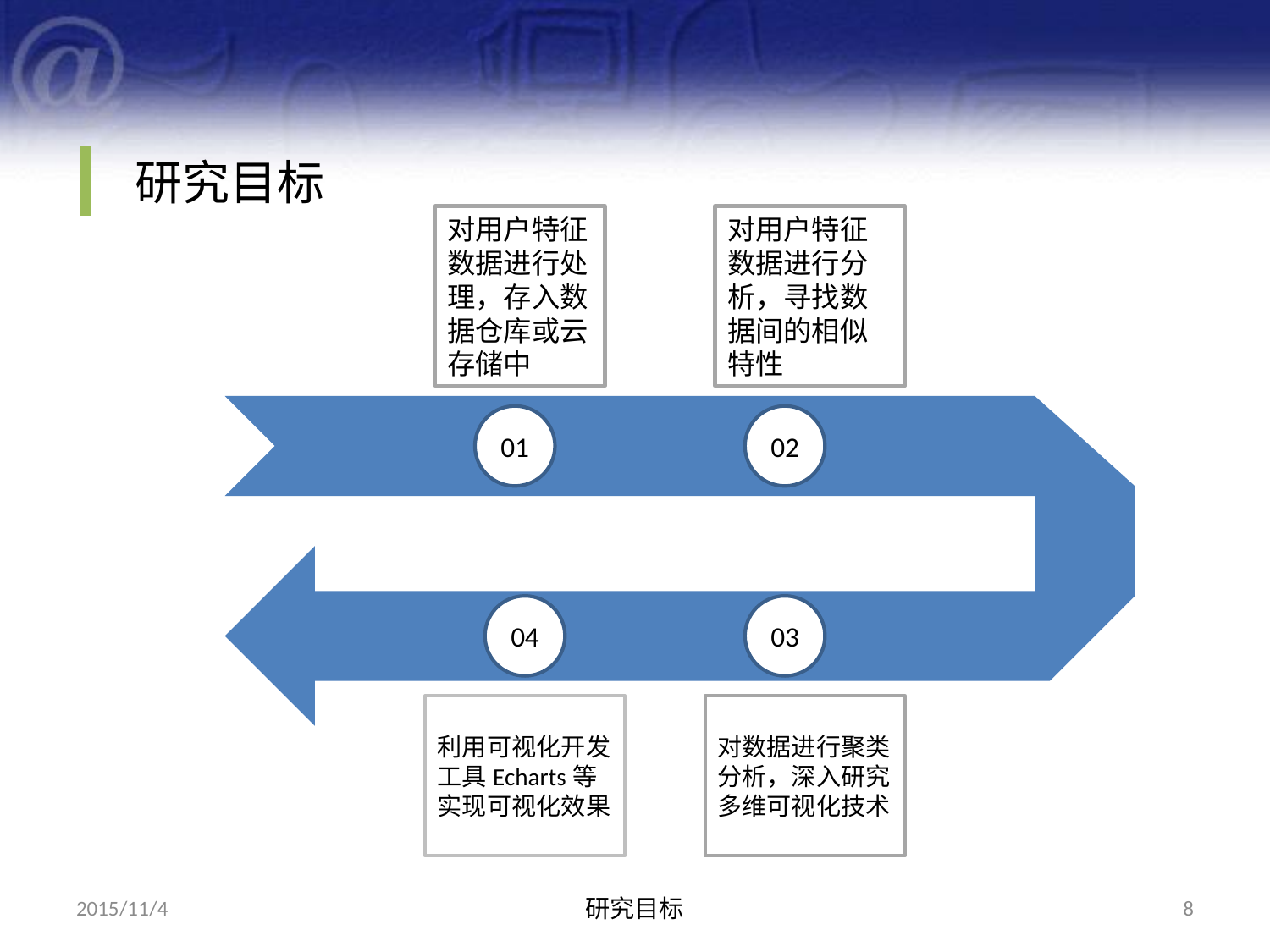

# 研究目标
对用户特征数据进行处理，存入数据仓库或云存储中
对用户特征数据进行分析，寻找数据间的相似特性

01
02

04
03
利用可视化开发工具Echarts等实现可视化效果
对数据进行聚类分析，深入研究多维可视化技术
2015/11/4
研究目标
8